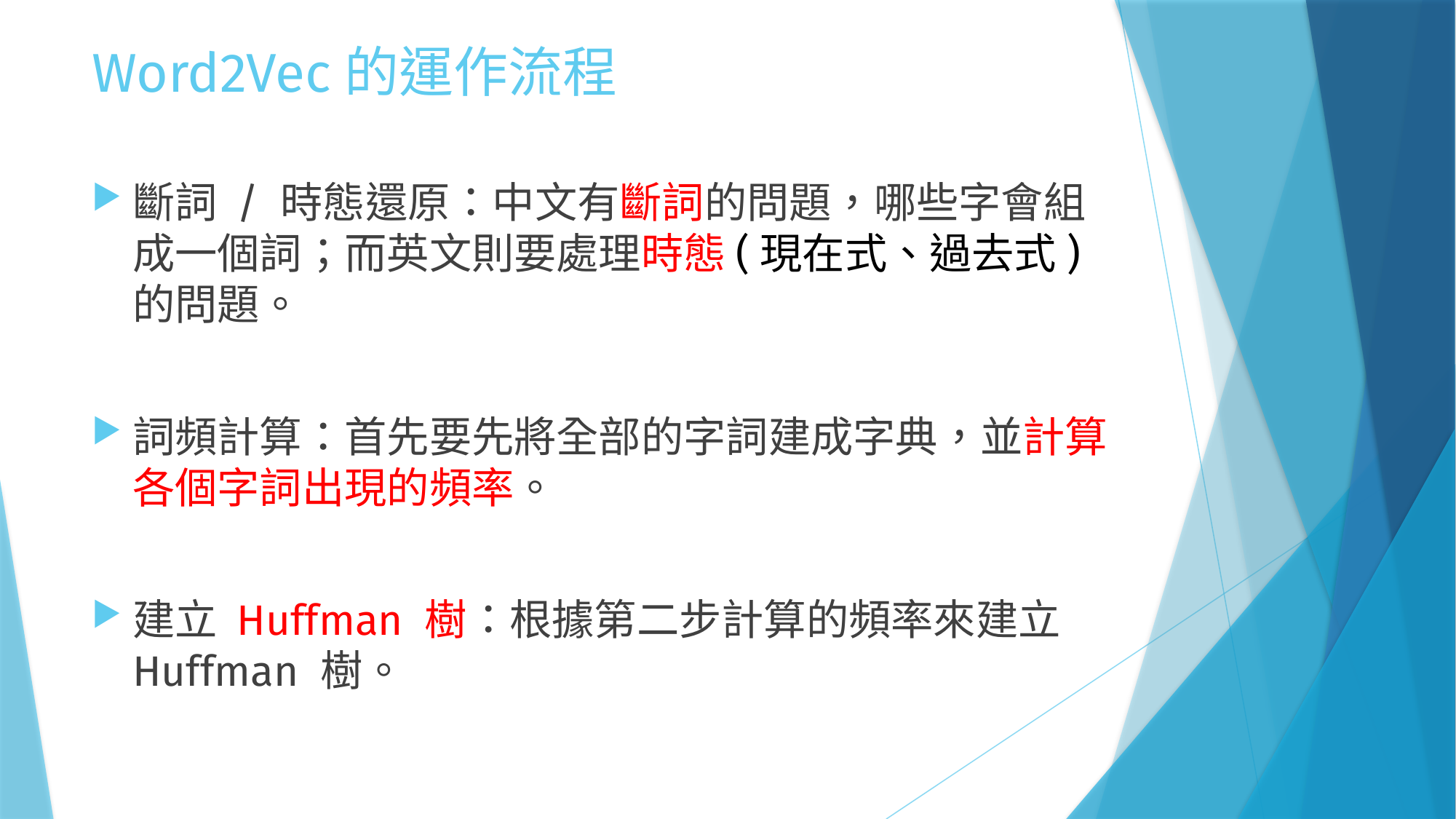

# Word2Vec的運作流程
斷詞 / 時態還原：中文有斷詞的問題，哪些字會組成一個詞；而英文則要處理時態(現在式、過去式)的問題。

詞頻計算：首先要先將全部的字詞建成字典，並計算各個字詞出現的頻率。

建立 Huffman 樹：根據第二步計算的頻率來建立 Huffman 樹。